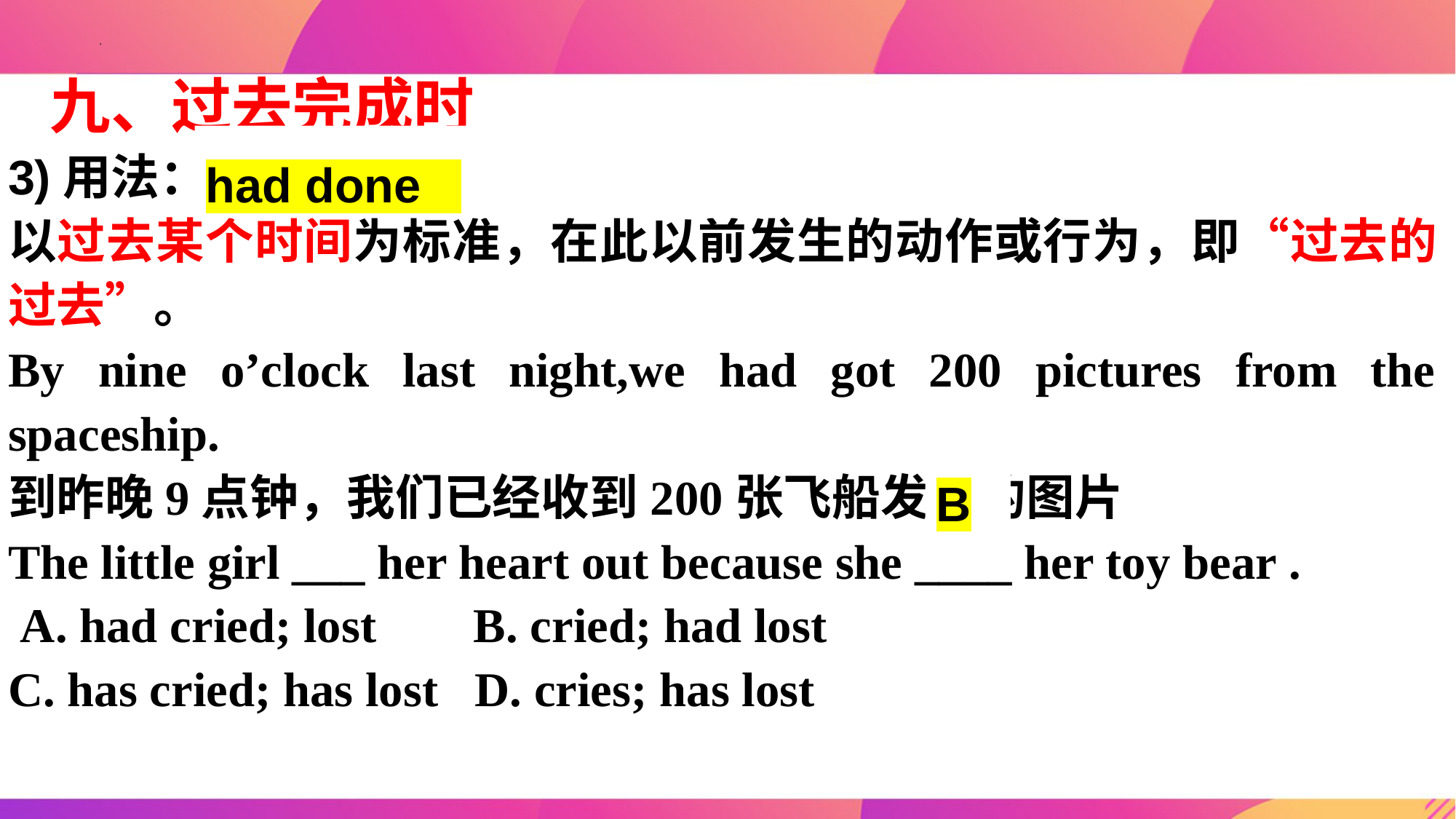

九、过去完成时
3)用法：
以过去某个时间为标准，在此以前发生的动作或行为，即“过去的过去”。
By nine o’clock last night,we had got 200 pictures from the spaceship.
到昨晚9点钟，我们已经收到200张飞船发来的图片
The little girl ___ her heart out because she ____ her toy bear .
 A. had cried; lost        B. cried; had lost
C. has cried; has lost   D. cries; has lost
had done
B